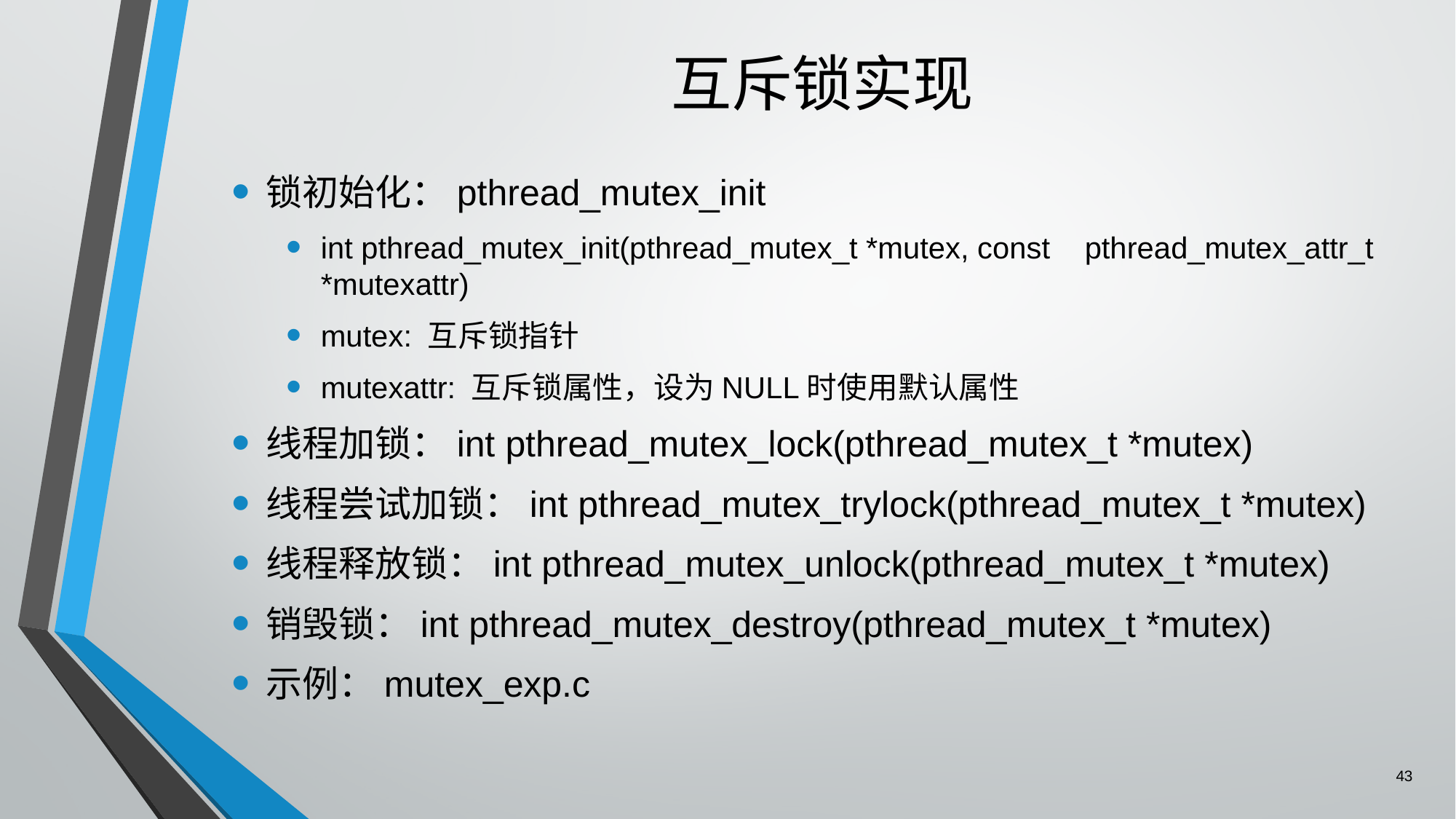

# 互斥锁实现
锁初始化：pthread_mutex_init
int pthread_mutex_init(pthread_mutex_t *mutex, const	pthread_mutex_attr_t  *mutexattr)
mutex: 互斥锁指针
mutexattr: 互斥锁属性，设为NULL时使用默认属性
线程加锁：int pthread_mutex_lock(pthread_mutex_t *mutex)
线程尝试加锁：int pthread_mutex_trylock(pthread_mutex_t *mutex)
线程释放锁：int pthread_mutex_unlock(pthread_mutex_t *mutex)
销毁锁：int pthread_mutex_destroy(pthread_mutex_t *mutex)
示例：mutex_exp.c

43